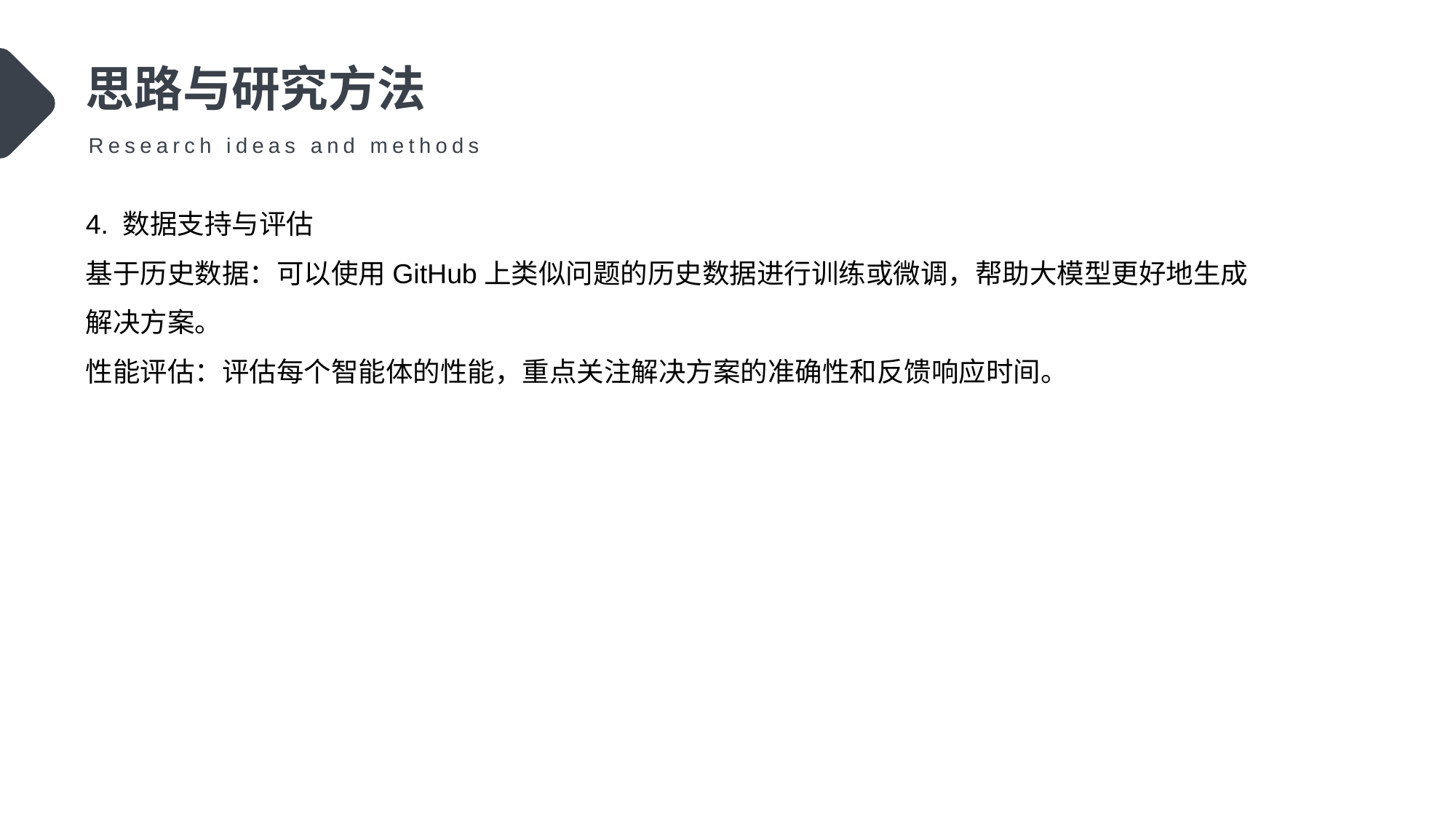

思路与研究方法

Research ideas and methods
4. 数据支持与评估
基于历史数据：可以使用GitHub上类似问题的历史数据进行训练或微调，帮助大模型更好地生成解决方案。
性能评估：评估每个智能体的性能，重点关注解决方案的准确性和反馈响应时间。